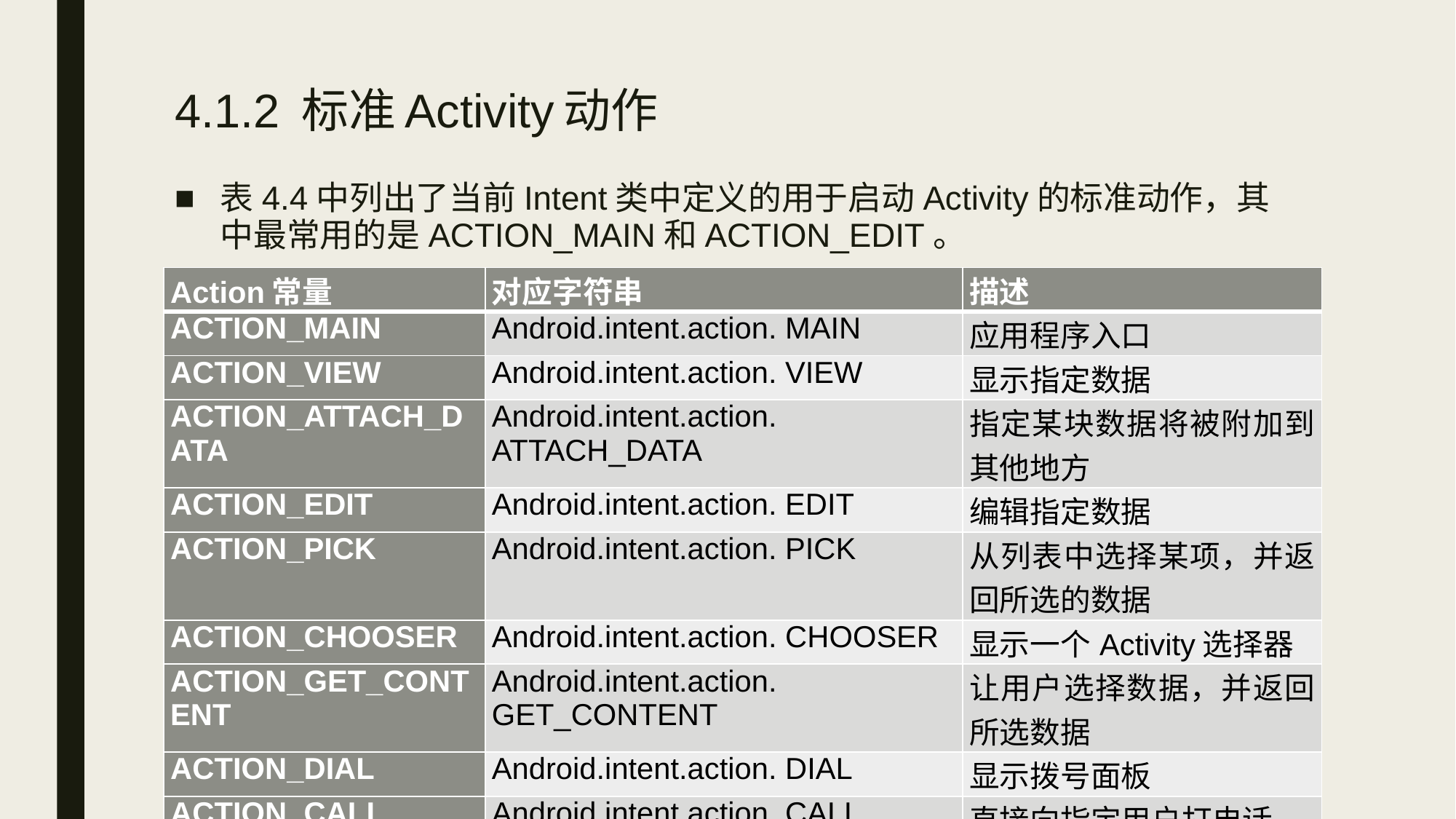

# 4.1.2 标准Activity动作
表4.4中列出了当前Intent类中定义的用于启动Activity的标准动作，其中最常用的是ACTION_MAIN和ACTION_EDIT。
| Action常量 | 对应字符串 | 描述 |
| --- | --- | --- |
| ACTION\_MAIN | Android.intent.action. MAIN | 应用程序入口 |
| ACTION\_VIEW | Android.intent.action. VIEW | 显示指定数据 |
| ACTION\_ATTACH\_DATA | Android.intent.action. ATTACH\_DATA | 指定某块数据将被附加到其他地方 |
| ACTION\_EDIT | Android.intent.action. EDIT | 编辑指定数据 |
| ACTION\_PICK | Android.intent.action. PICK | 从列表中选择某项，并返回所选的数据 |
| ACTION\_CHOOSER | Android.intent.action. CHOOSER | 显示一个Activity选择器 |
| ACTION\_GET\_CONTENT | Android.intent.action. GET\_CONTENT | 让用户选择数据，并返回所选数据 |
| ACTION\_DIAL | Android.intent.action. DIAL | 显示拨号面板 |
| ACTION\_CALL | Android.intent.action. CALL | 直接向指定用户打电话 |
| ACTION\_SEND | Android.intent.action. SEND | 向其他人发送数据 |